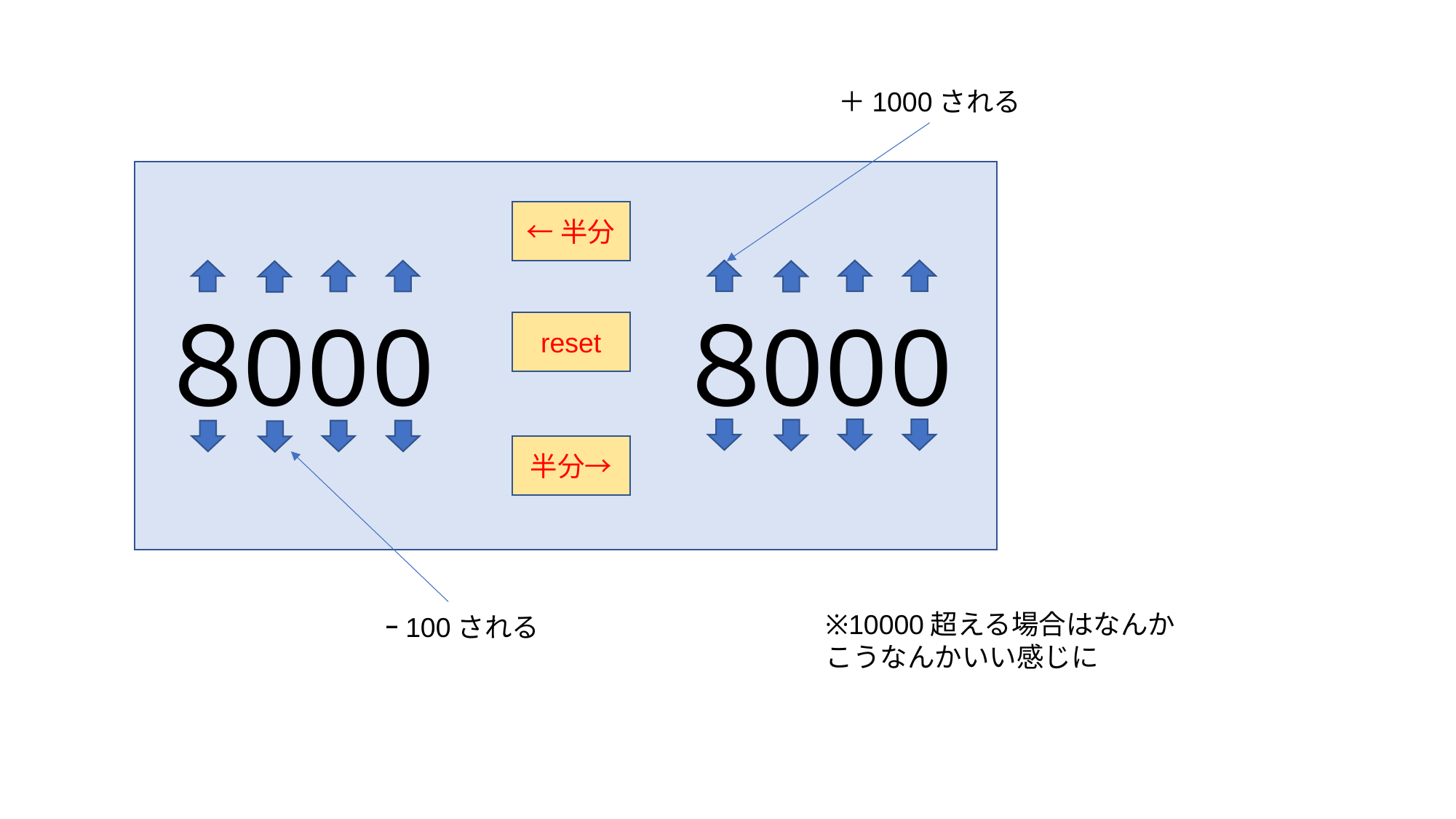

＋1000される

←半分

0
0
0
0
８
0
８
0
reset

半分→
※10000超える場合はなんか
こうなんかいい感じに
ｰ100される